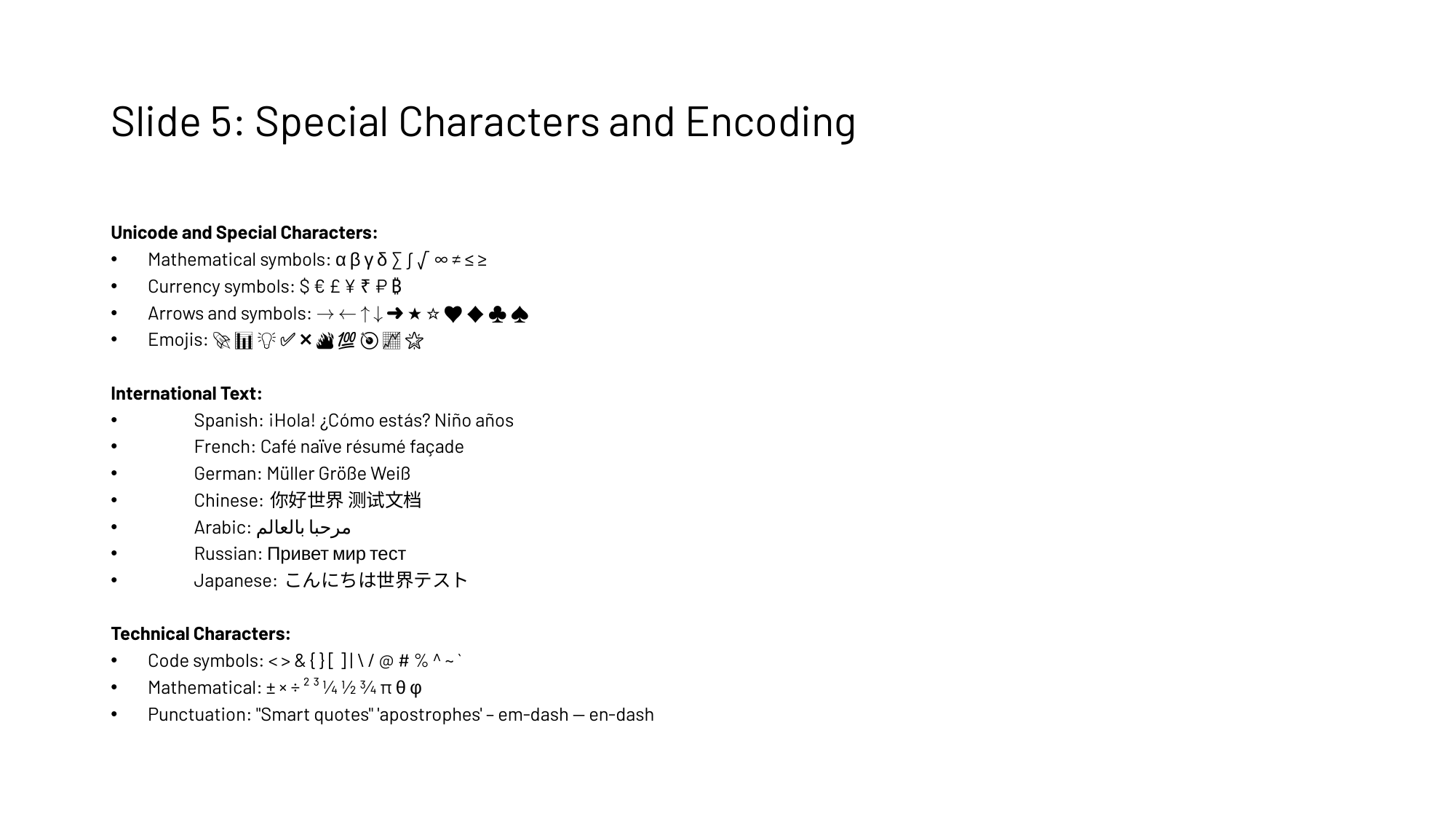

# Slide 5: Special Characters and Encoding
Unicode and Special Characters:
Mathematical symbols: α β γ δ ∑ ∫ √ ∞ ≠ ≤ ≥
Currency symbols: $ € £ ¥ ₹ ₽ ₿
Arrows and symbols: → ← ↑ ↓ ➜ ★ ☆ ♥ ♦ ♣ ♠
Emojis: 🚀 📊 💡 ✅ ❌ 🔥 💯 🎯 📈 🌟

International Text:
Spanish: ¡Hola! ¿Cómo estás? Niño años
French: Café naïve résumé façade
German: Müller Größe Weiß
Chinese: 你好世界 测试文档
Arabic: مرحبا بالعالم
Russian: Привет мир тест
Japanese: こんにちは世界テスト

Technical Characters:
Code symbols: < > & { } [ ] | \ / @ # % ^ ~ `
Mathematical: ± × ÷ ² ³ ¼ ½ ¾ π θ φ
Punctuation: "Smart quotes" 'apostrophes' – em-dash — en-dash